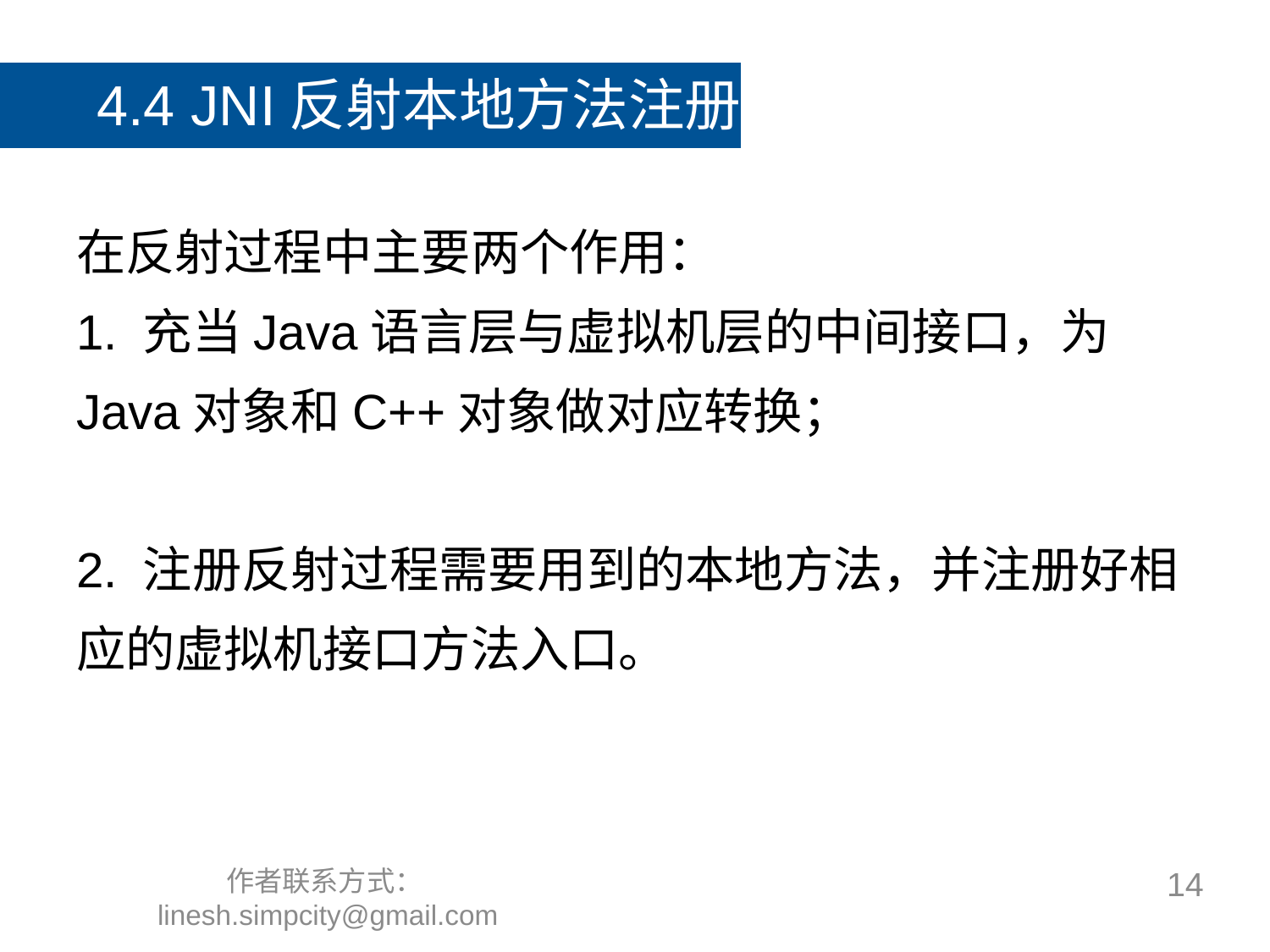

4.4 JNI反射本地方法注册
# 在反射过程中主要两个作用： 1. 充当Java语言层与虚拟机层的中间接口，为Java对象和C++对象做对应转换； 2. 注册反射过程需要用到的本地方法，并注册好相应的虚拟机接口方法入口。
作者联系方式：linesh.simpcity@gmail.com
14